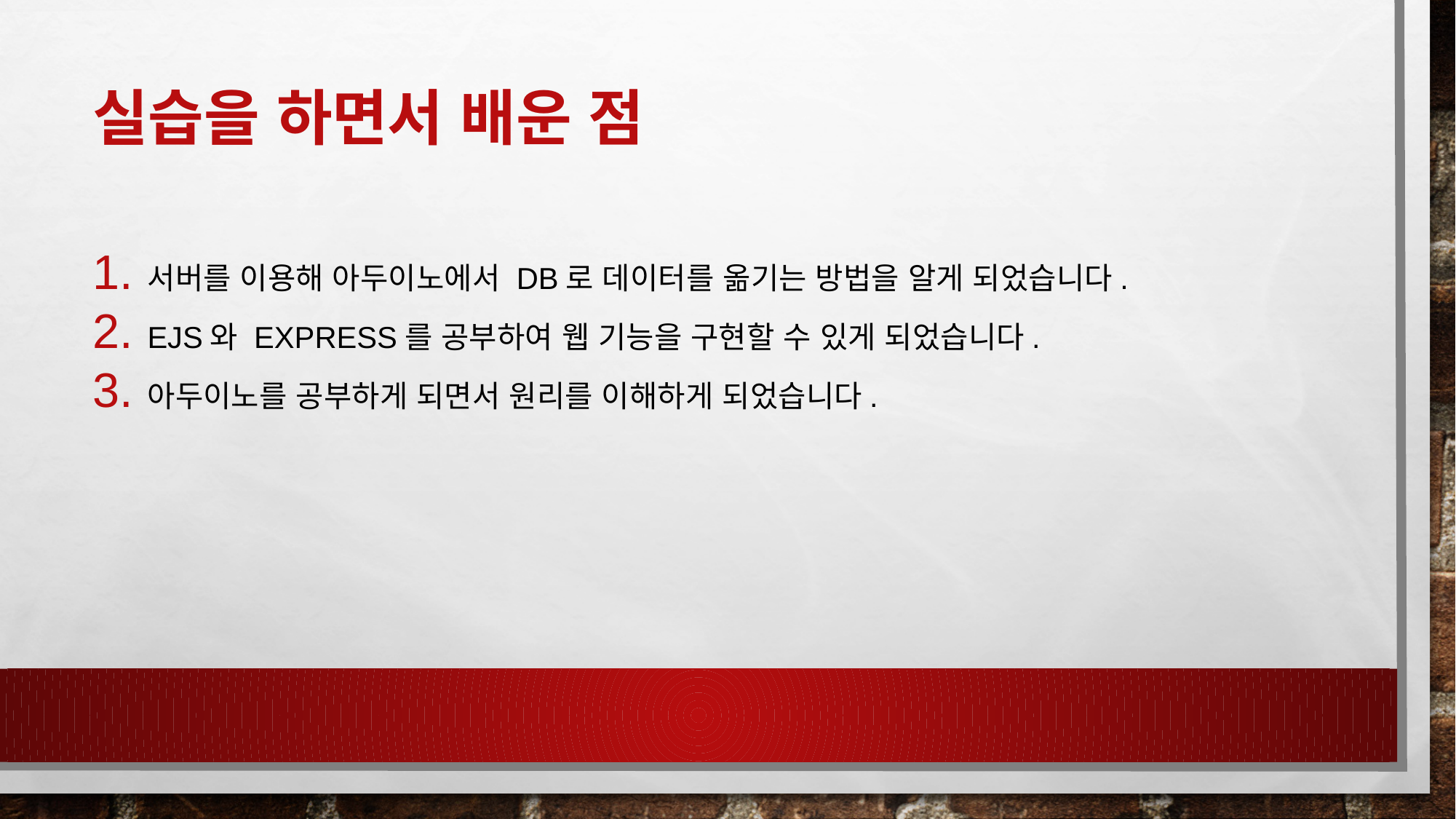

# 실습을 하면서 배운 점
서버를 이용해 아두이노에서 db로 데이터를 옮기는 방법을 알게 되었습니다.
Ejs와 express를 공부하여 웹 기능을 구현할 수 있게 되었습니다.
아두이노를 공부하게 되면서 원리를 이해하게 되었습니다.